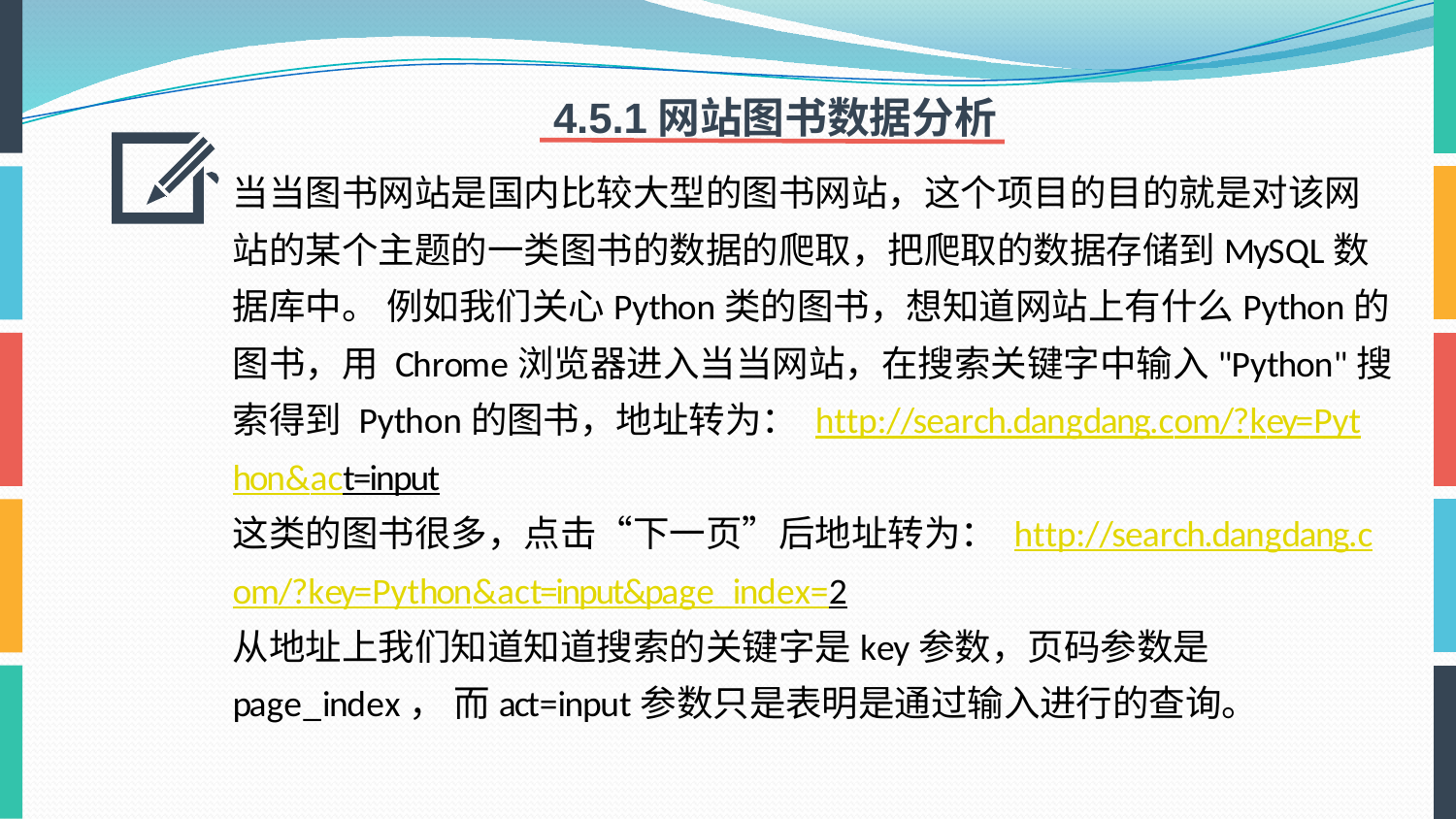

4.5.1网站图书数据分析

当当图书网站是国内比较大型的图书网站，这个项目的目的就是对该网 站的某个主题的一类图书的数据的爬取，把爬取的数据存储到MySQL数 据库中。 例如我们关心Python类的图书，想知道网站上有什么Python的图书，用 Chrome浏览器进入当当网站，在搜索关键字中输入"Python"搜索得到 Python的图书，地址转为： http://search.dangdang.com/?key=Python&act=input
这类的图书很多，点击“下一页”后地址转为： http://search.dangdang.com/?key=Python&act=input&page_index=2
从地址上我们知道知道搜索的关键字是key参数，页码参数是page_index， 而act=input参数只是表明是通过输入进行的查询。